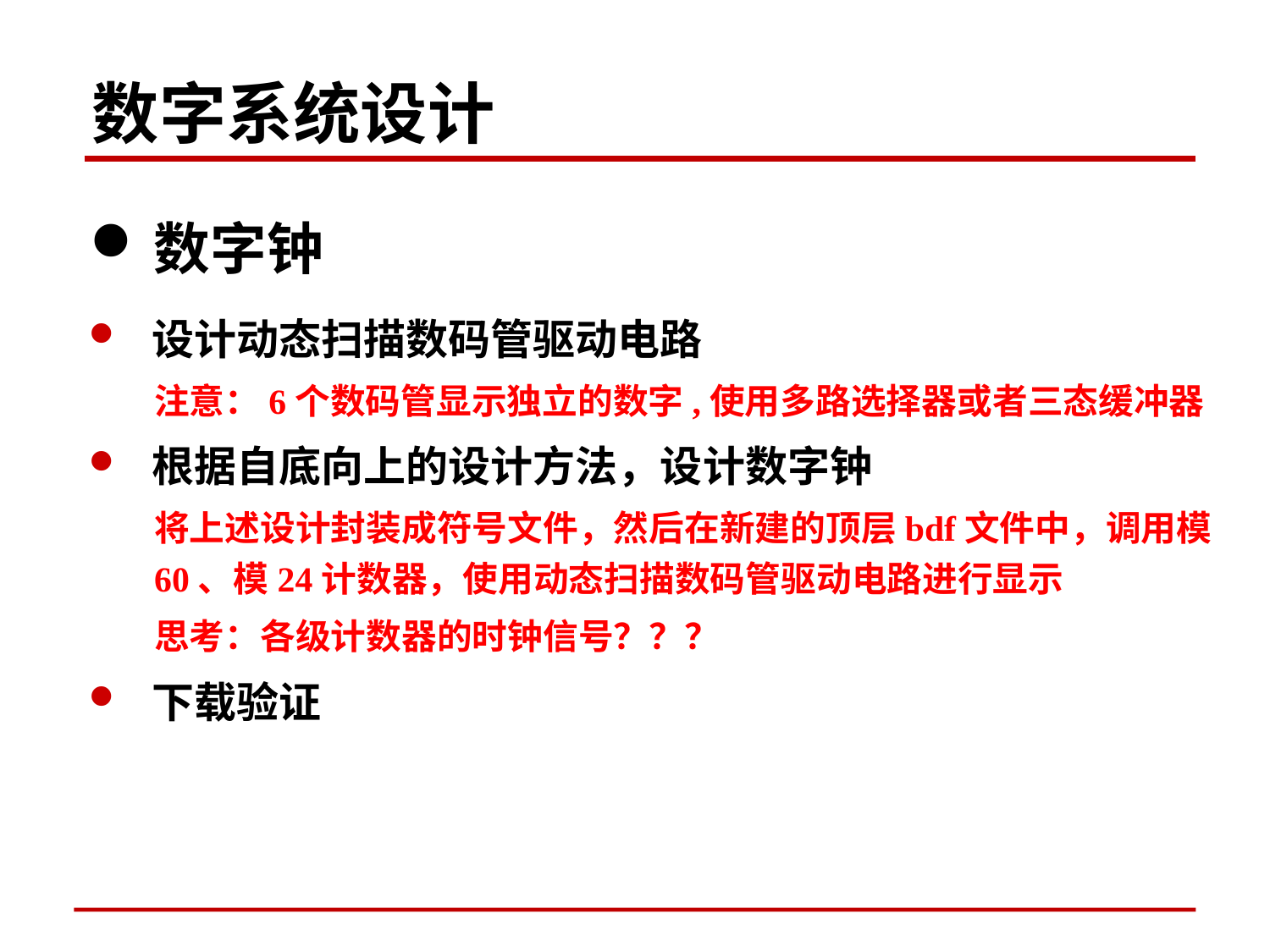

数字系统设计
数字钟
设计动态扫描数码管驱动电路
注意：6个数码管显示独立的数字,使用多路选择器或者三态缓冲器
根据自底向上的设计方法，设计数字钟
将上述设计封装成符号文件，然后在新建的顶层bdf文件中，调用模60、模24计数器，使用动态扫描数码管驱动电路进行显示
思考：各级计数器的时钟信号？？？
下载验证